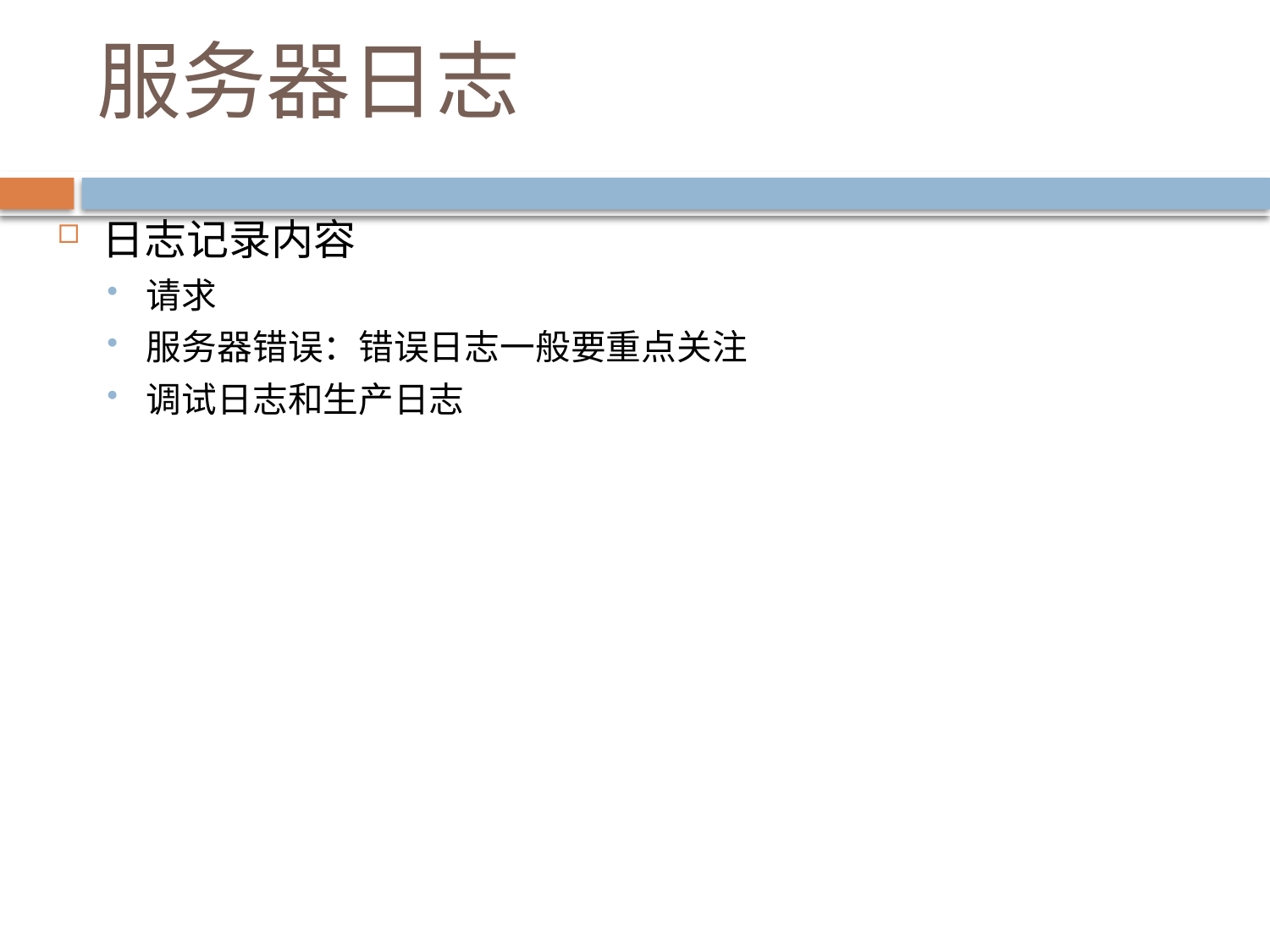

# 服务器日志
日志记录内容
请求
服务器错误：错误日志一般要重点关注
调试日志和生产日志